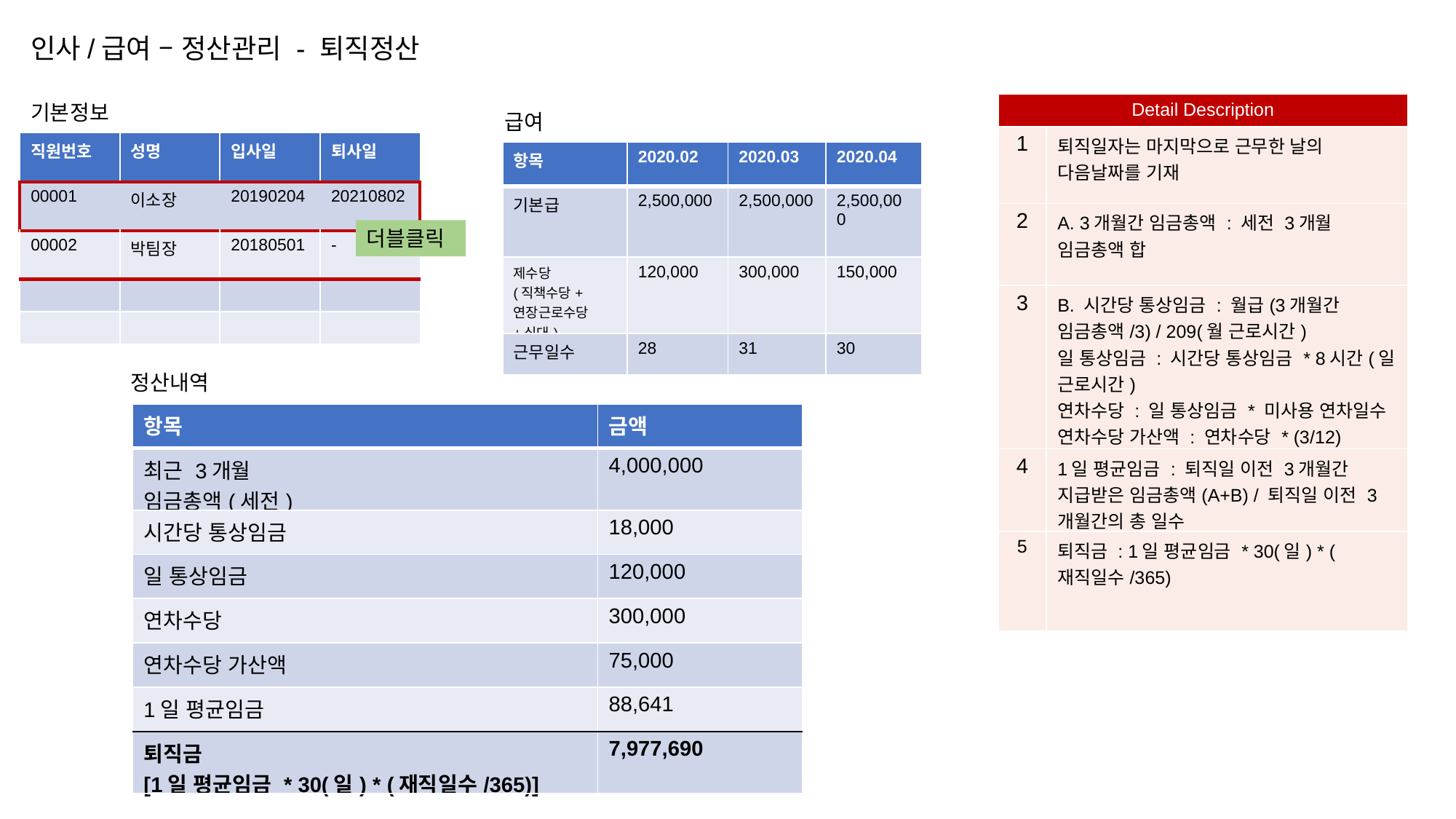

인사/급여 – 정산관리 - 퇴직정산
기본정보
| Detail Description |  |
| --- | --- |
| 1 | 퇴직일자는 마지막으로 근무한 날의 다음날짜를 기재 |
| 2 | A. 3개월간 임금총액 : 세전 3개월 임금총액 합 |
| 3 | B. 시간당 통상임금 : 월급(3개월간 임금총액/3) / 209(월 근로시간) 일 통상임금 : 시간당 통상임금 \* 8시간(일 근로시간) 연차수당 : 일 통상임금 \* 미사용 연차일수 연차수당 가산액 : 연차수당 \* (3/12) |
| 4 | 1일 평균임금 : 퇴직일 이전 3개월간 지급받은 임금총액(A+B) / 퇴직일 이전 3개월간의 총 일수 |
| 5 | 퇴직금 : 1일 평균임금 \* 30(일) \* (재직일수/365) |
급여
| 직원번호 | 성명 | 입사일 | 퇴사일 |
| --- | --- | --- | --- |
| 00001 | 이소장 | 20190204 | 20210802 |
| 00002 | 박팀장 | 20180501 | - |
|  |  |  |  |
|  |  |  |  |
| 항목 | 2020.02 | 2020.03 | 2020.04 |
| --- | --- | --- | --- |
| 기본급 | 2,500,000 | 2,500,000 | 2,500,000 |
| 제수당 (직책수당+연장근로수당+식대) | 120,000 | 300,000 | 150,000 |
| 근무일수 | 28 | 31 | 30 |
더블클릭
정산내역
| 항목 | 금액 |
| --- | --- |
| 최근 3개월 임금총액(세전) | 4,000,000 |
| 시간당 통상임금 | 18,000 |
| 일 통상임금 | 120,000 |
| 연차수당 | 300,000 |
| 연차수당 가산액 | 75,000 |
| 1일 평균임금 | 88,641 |
| 퇴직금 [1일 평균임금 \* 30(일) \* (재직일수/365)] | 7,977,690 |